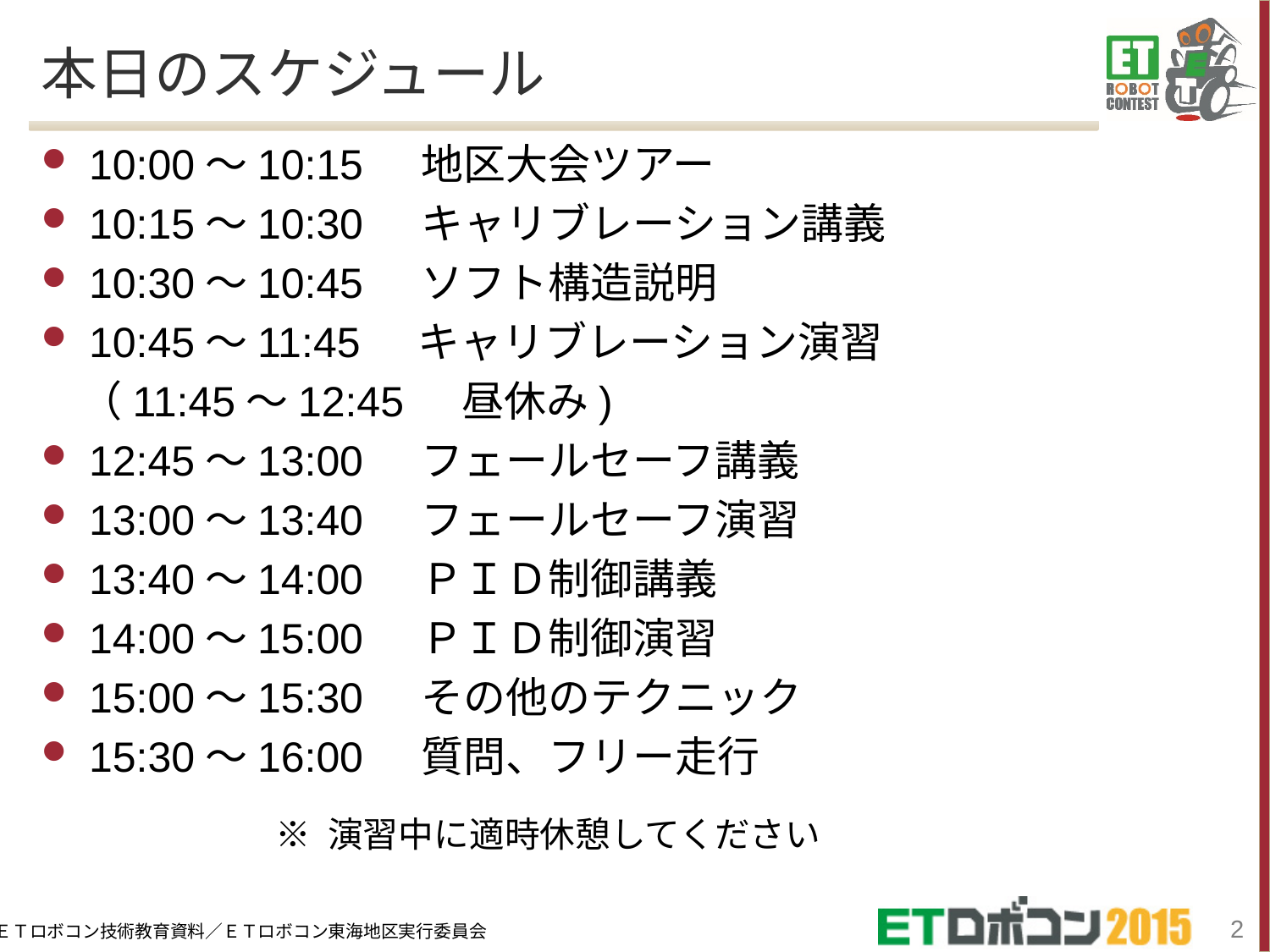

# 本日のスケジュール
10:00～10:15    地区大会ツアー
10:15～10:30    キャリブレーション講義
10:30～10:45    ソフト構造説明
10:45～11:45    キャリブレーション演習
   （11:45～12:45    昼休み)
12:45～13:00    フェールセーフ講義
13:00～13:40    フェールセーフ演習
13:40～14:00    ＰＩＤ制御講義
14:00～15:00    ＰＩＤ制御演習
15:00～15:30    その他のテクニック
15:30～16:00    質問、フリー走行

                              ※ 演習中に適時休憩してください
2